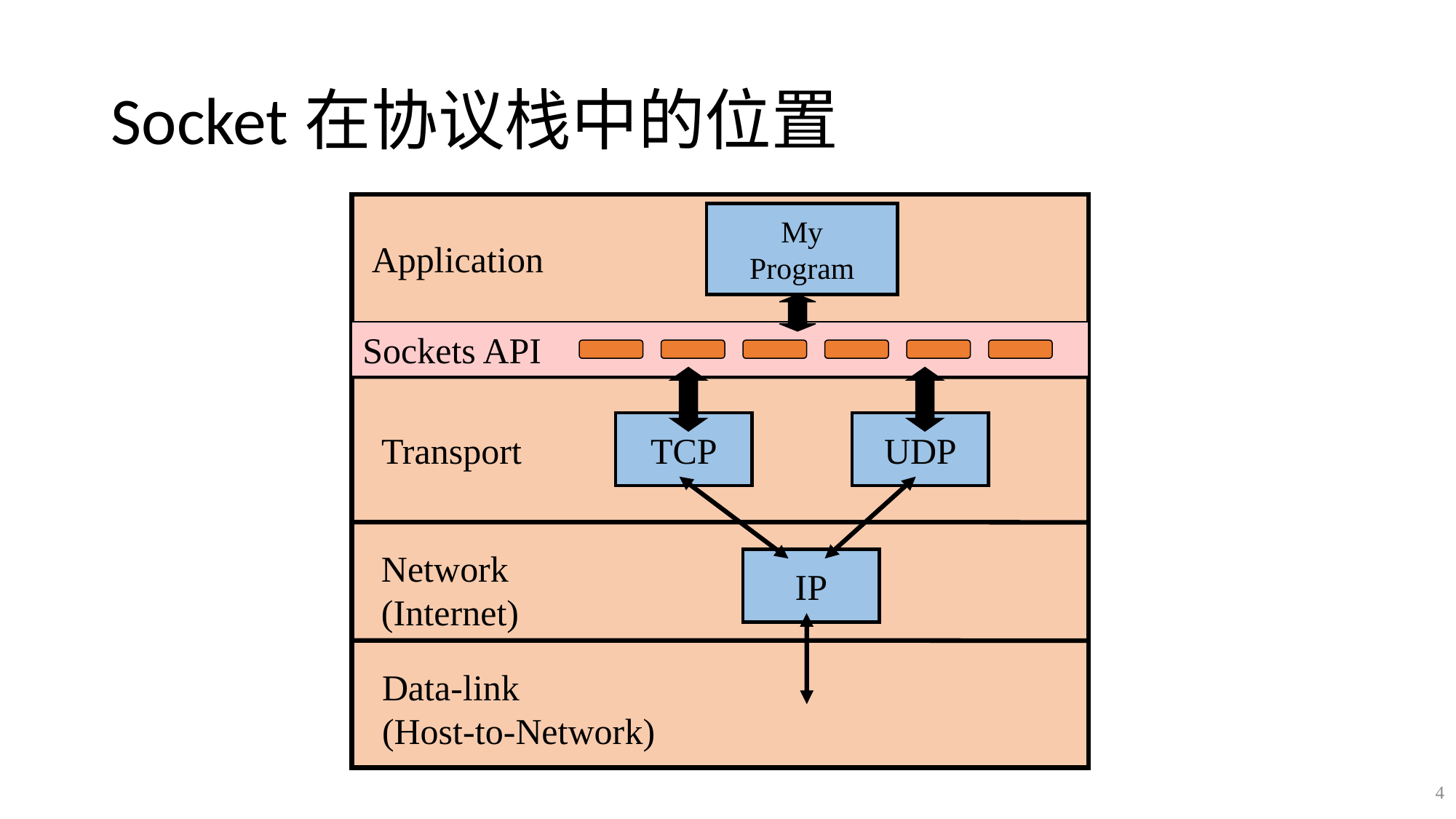

# Socket在协议栈中的位置

My
Program
Application

Sockets API

TCP
UDP
Transport

Network
(Internet)
IP

Data-link
(Host-to-Network)
4